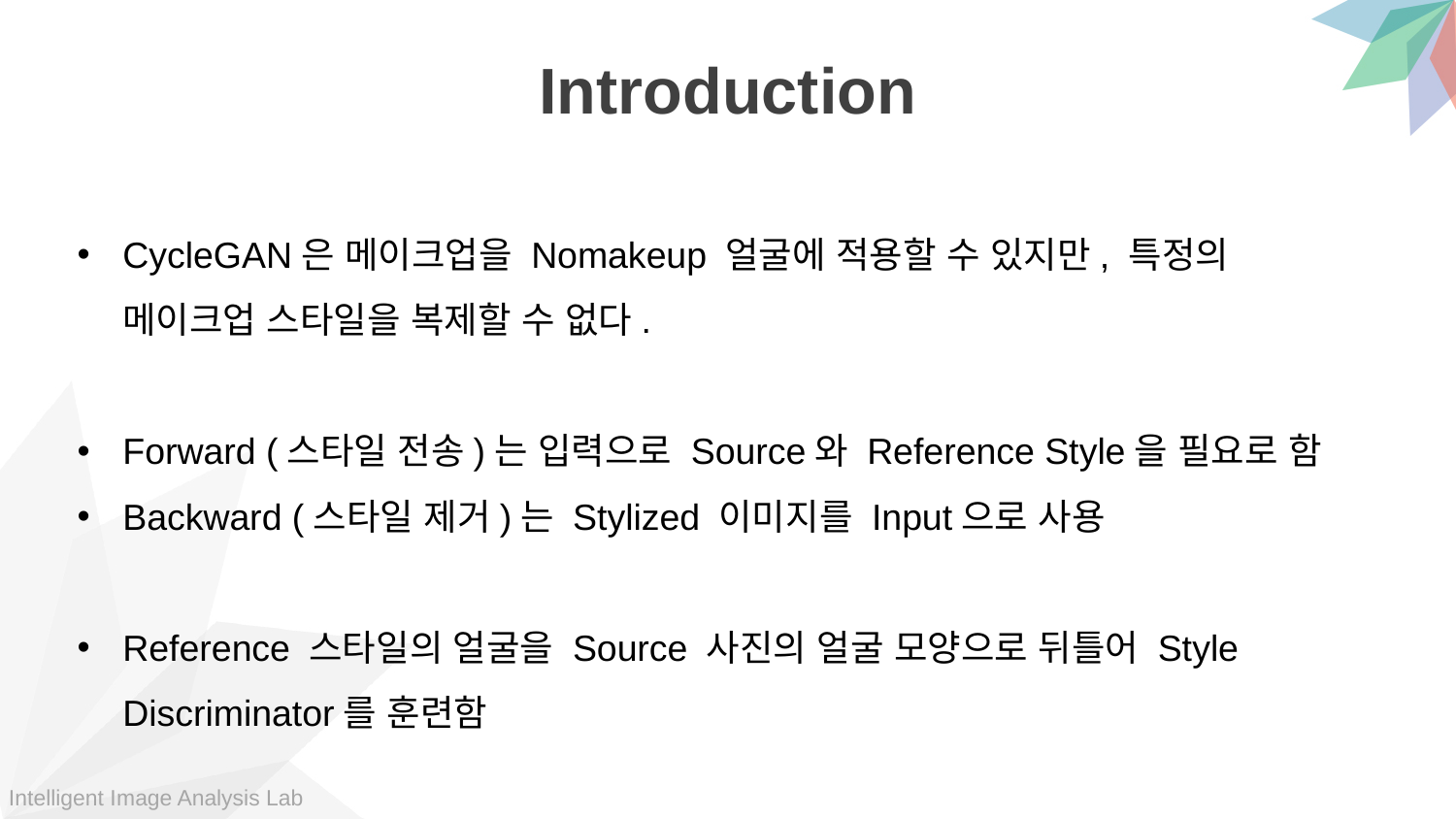

Introduction
CycleGAN은 메이크업을 Nomakeup 얼굴에 적용할 수 있지만, 특정의 메이크업 스타일을 복제할 수 없다.

Forward (스타일 전송)는 입력으로 Source와 Reference Style을 필요로 함
Backward (스타일 제거)는 Stylized 이미지를 Input으로 사용

Reference 스타일의 얼굴을 Source 사진의 얼굴 모양으로 뒤틀어 Style Discriminator를 훈련함